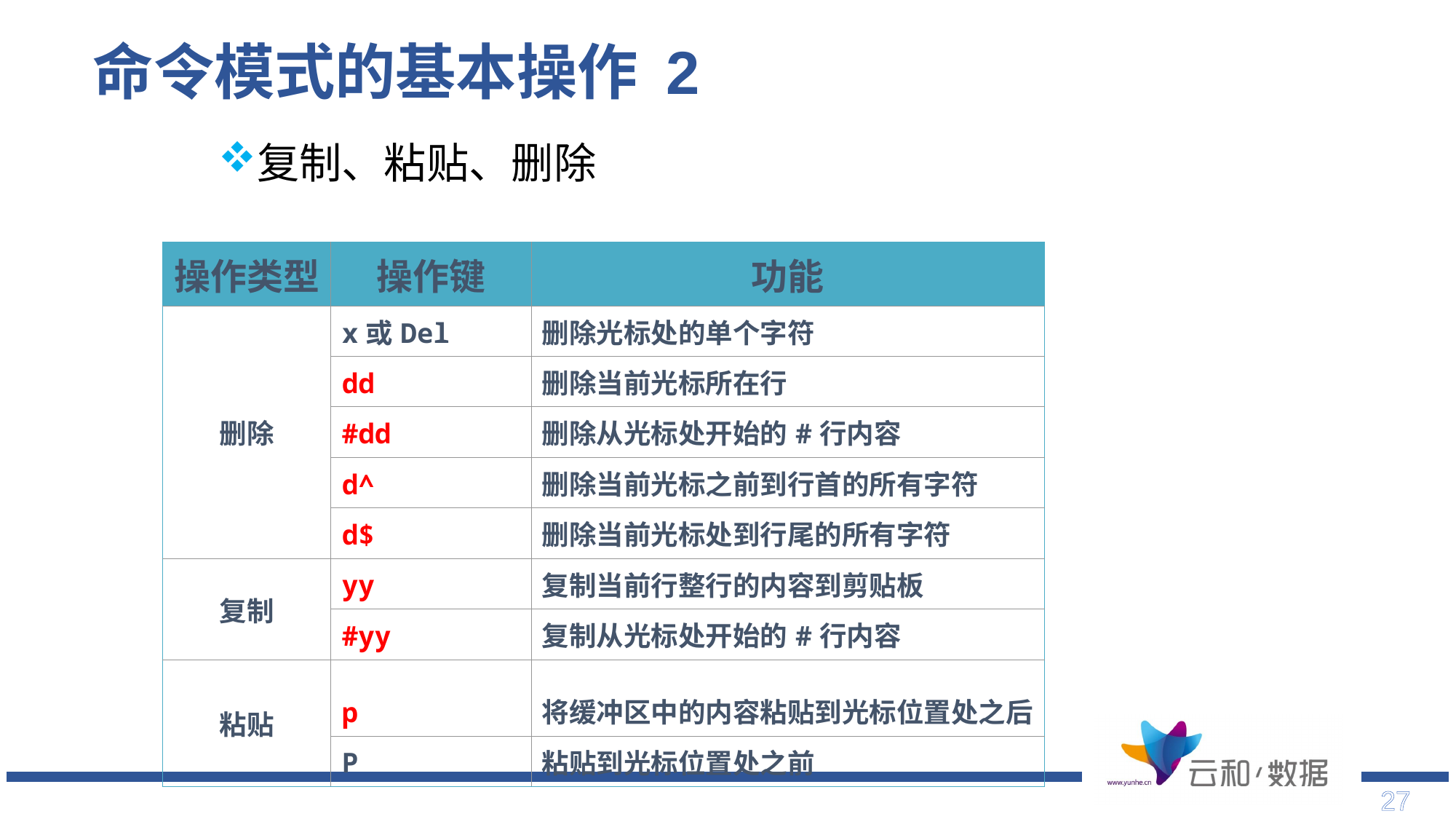

# 命令模式的基本操作 2
复制、粘贴、删除

| 操作类型 | 操作键 | 功能 |
| --- | --- | --- |
| 删除 | x或Del | 删除光标处的单个字符 |
|  | dd | 删除当前光标所在行 |
|  | #dd | 删除从光标处开始的#行内容 |
|  | d^ | 删除当前光标之前到行首的所有字符 |
|  | d$ | 删除当前光标处到行尾的所有字符 |
| 复制 | yy | 复制当前行整行的内容到剪贴板 |
|  | #yy | 复制从光标处开始的#行内容 |
| 粘贴 | p | 将缓冲区中的内容粘贴到光标位置处之后 |
|  | P | 粘贴到光标位置处之前 |